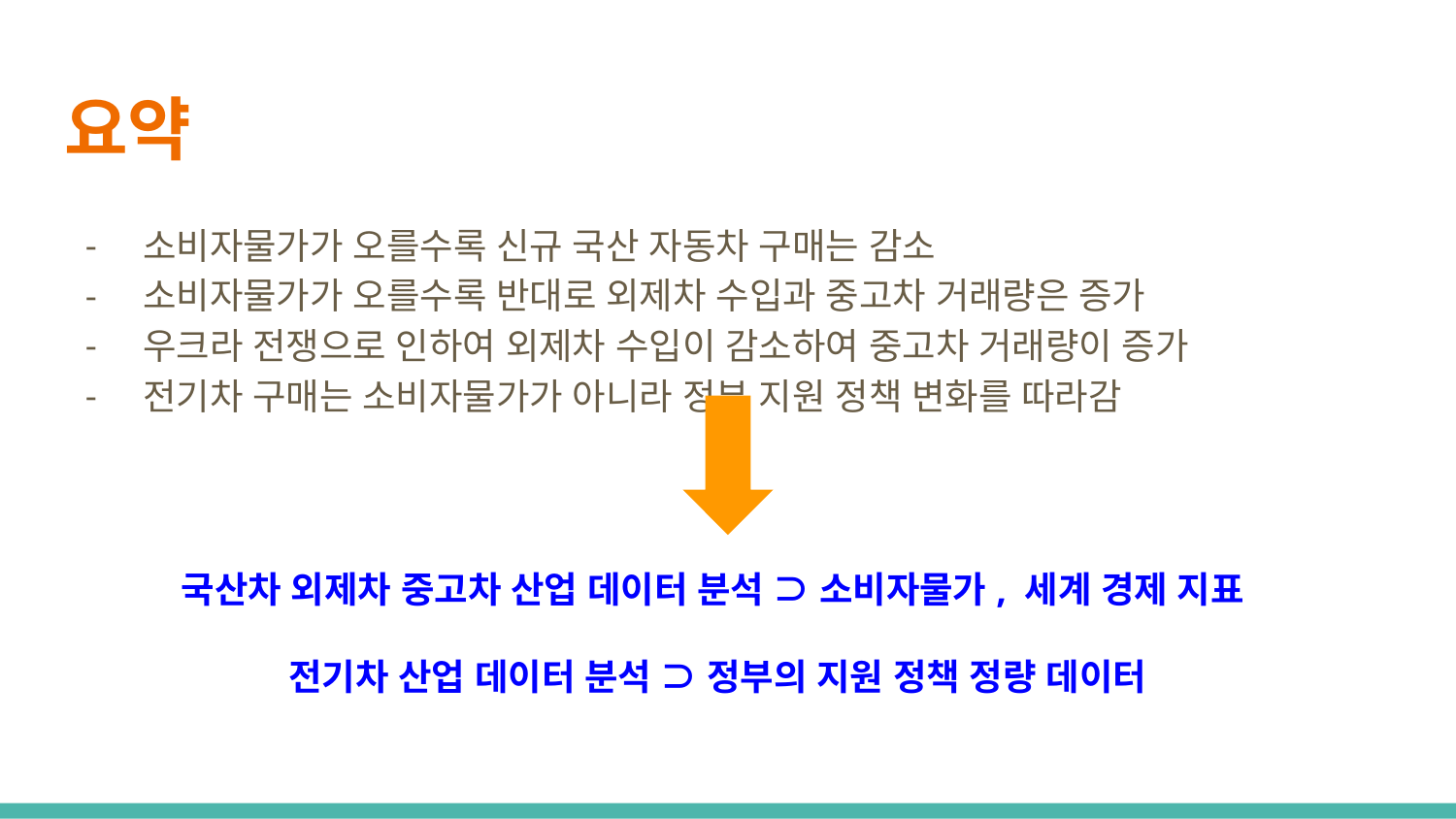

# 요약
소비자물가가 오를수록 신규 국산 자동차 구매는 감소
소비자물가가 오를수록 반대로 외제차 수입과 중고차 거래량은 증가
우크라 전쟁으로 인하여 외제차 수입이 감소하여 중고차 거래량이 증가
전기차 구매는 소비자물가가 아니라 정부 지원 정책 변화를 따라감

국산차 외제차 중고차 산업 데이터 분석 ⊃ 소비자물가, 세계 경제 지표

전기차 산업 데이터 분석 ⊃ 정부의 지원 정책 정량 데이터